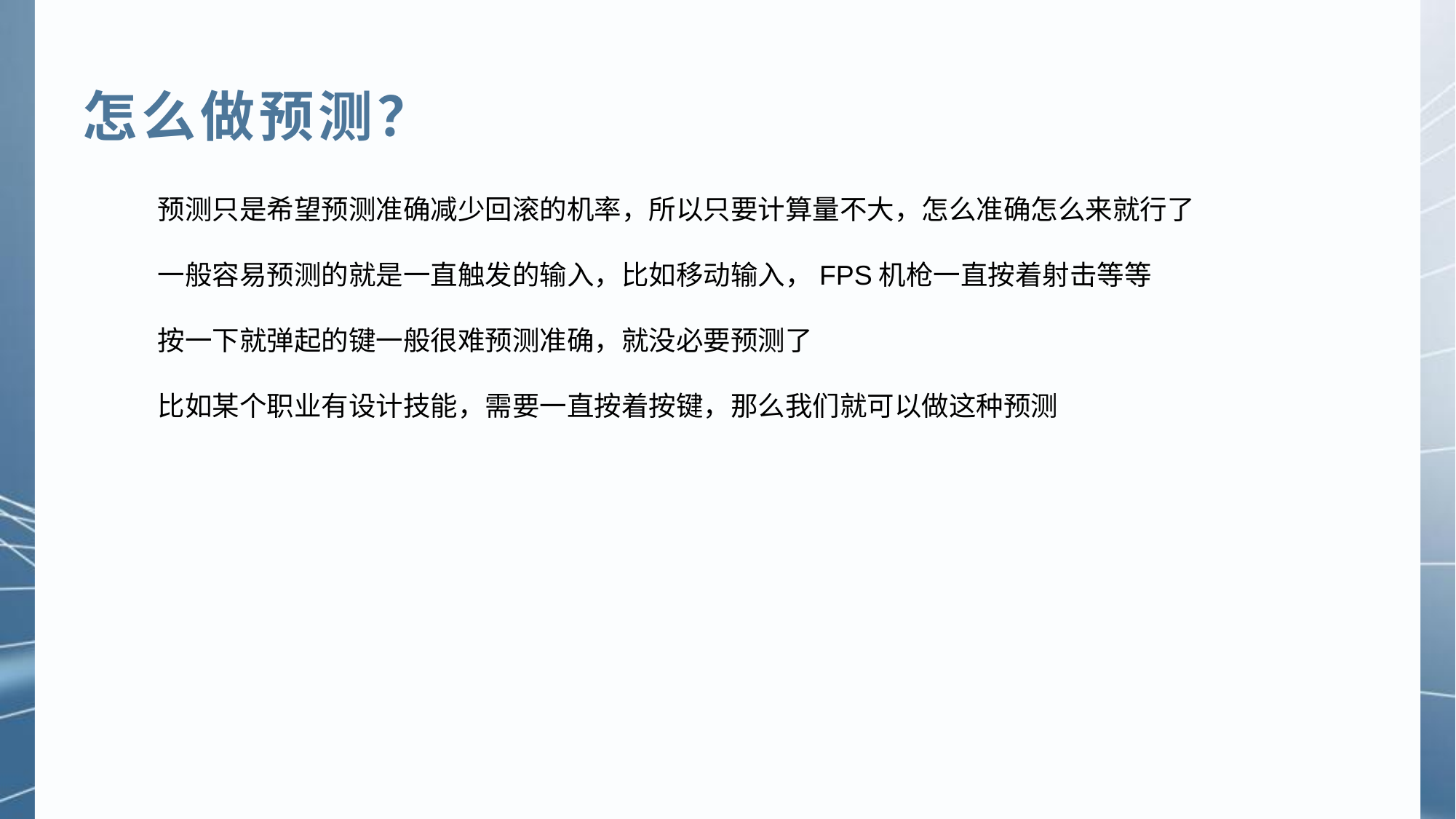

怎么做预测？
预测只是希望预测准确减少回滚的机率，所以只要计算量不大，怎么准确怎么来就行了

一般容易预测的就是一直触发的输入，比如移动输入，FPS机枪一直按着射击等等

按一下就弹起的键一般很难预测准确，就没必要预测了

比如某个职业有设计技能，需要一直按着按键，那么我们就可以做这种预测